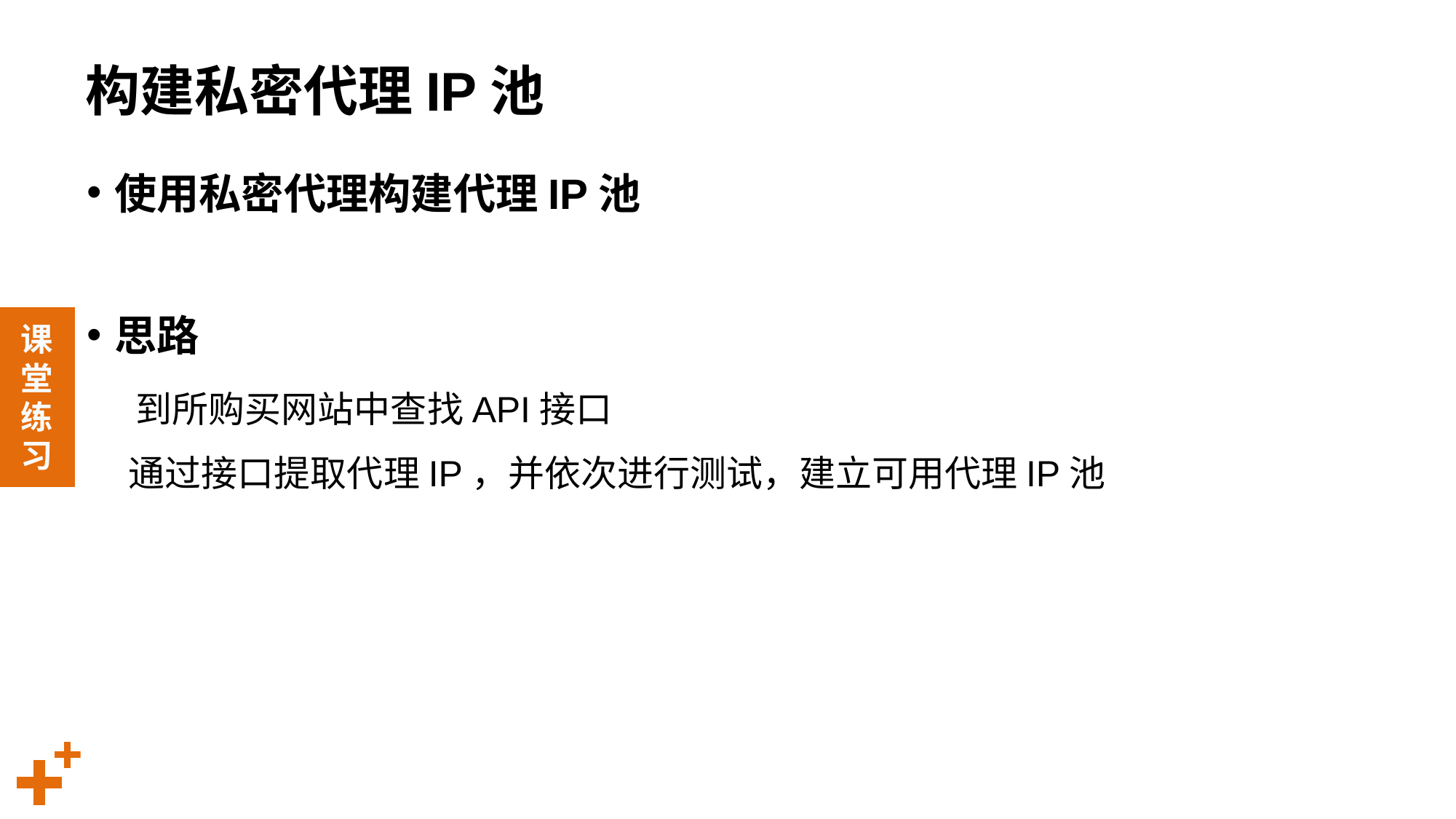

# 构建私密代理IP池
使用私密代理构建代理IP池

思路
    到所购买网站中查找API接口
    通过接口提取代理IP，并依次进行测试，建立可用代理IP池